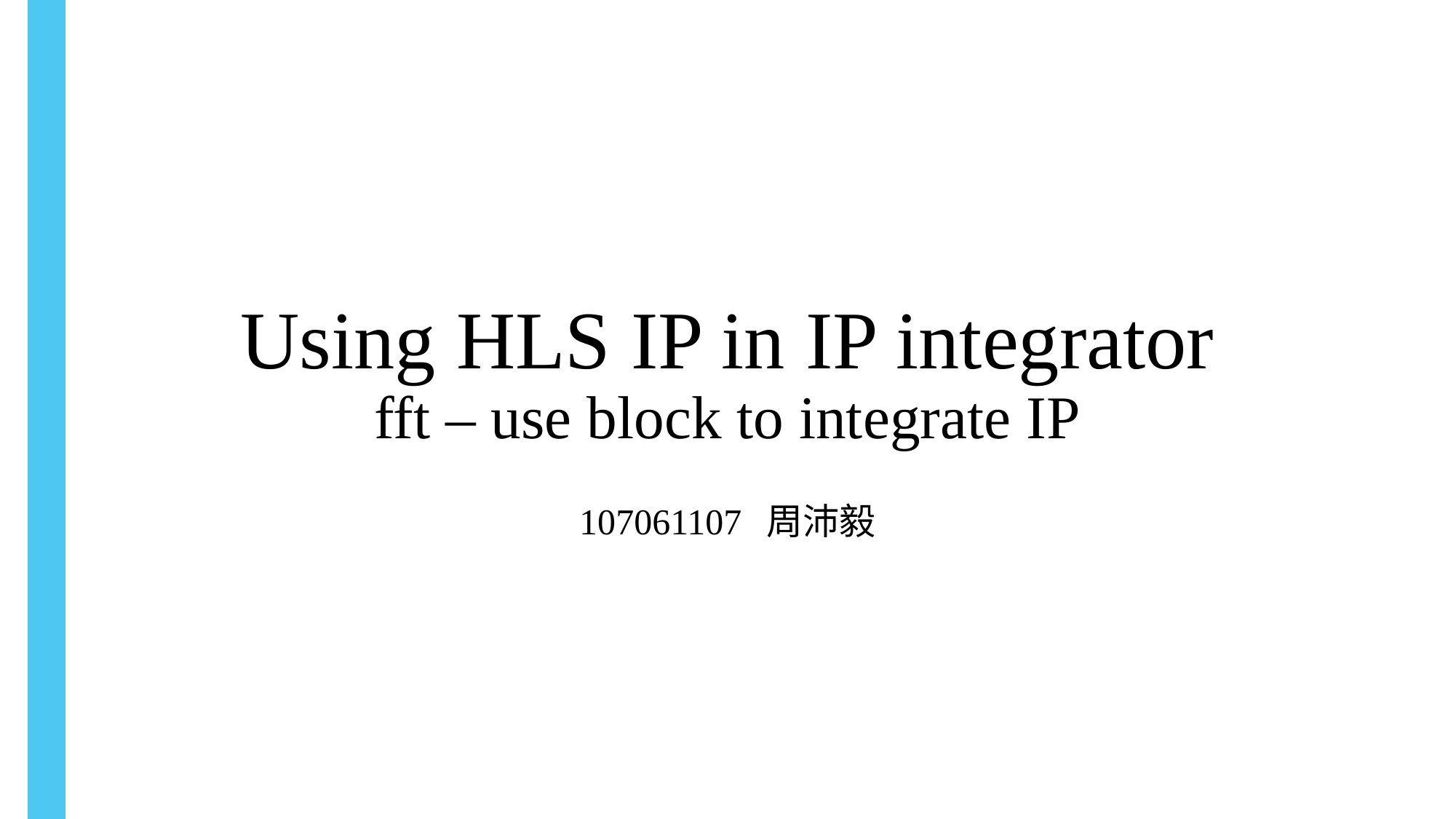

# Using HLS IP in IP integrator fft – use block to integrate IP
107061107  周沛毅